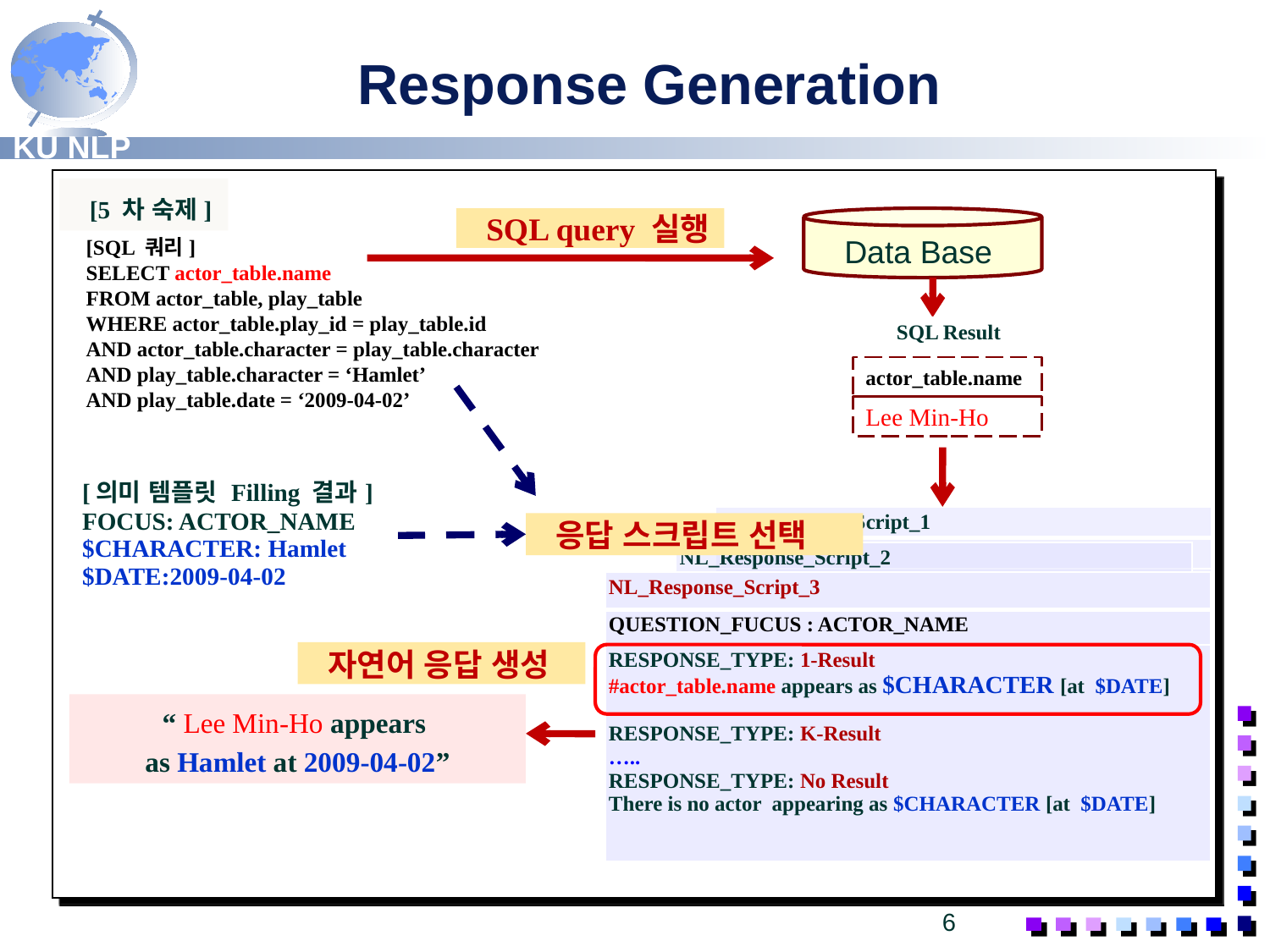

Response Generation
[5 차 숙제]

SQL query 실행
Data Base
[SQL 쿼리]
SELECT actor_table.name
FROM actor_table, play_table
WHERE actor_table.play_id = play_table.id
AND actor_table.character = play_table.character
AND play_table.character = ‘Hamlet’
AND play_table.date = ‘2009-04-02’
| SQL Result |
| --- |
actor_table.name
Lee Min-Ho
| [의미 템플릿 Filling 결과] FOCUS: ACTOR\_NAME $CHARACTER: Hamlet $DATE:2009-04-02 |
| --- |
| NL\_Response\_Script\_1 |
| --- |
|  |
|  |
응답 스크립트 선택
| NL\_Response\_Script\_2 |
| --- |
| NAME: ACTOR\_AS\_CHARACTER |
| [SLOT] FOCUS: ACTOR\_NAME $CHARACTER $DATE |
| NL\_Response\_Script\_3 |
| --- |
| QUESTION\_FUCUS : ACTOR\_NAME |
| RESPONSE\_TYPE: 1-Result #actor\_table.name appears as $CHARACTER [at $DATE] RESPONSE\_TYPE: K-Result ….. RESPONSE\_TYPE: No Result There is no actor appearing as $CHARACTER [at $DATE] |
자연어 응답 생성

“ Lee Min-Ho appears
as Hamlet at 2009-04-02”
6